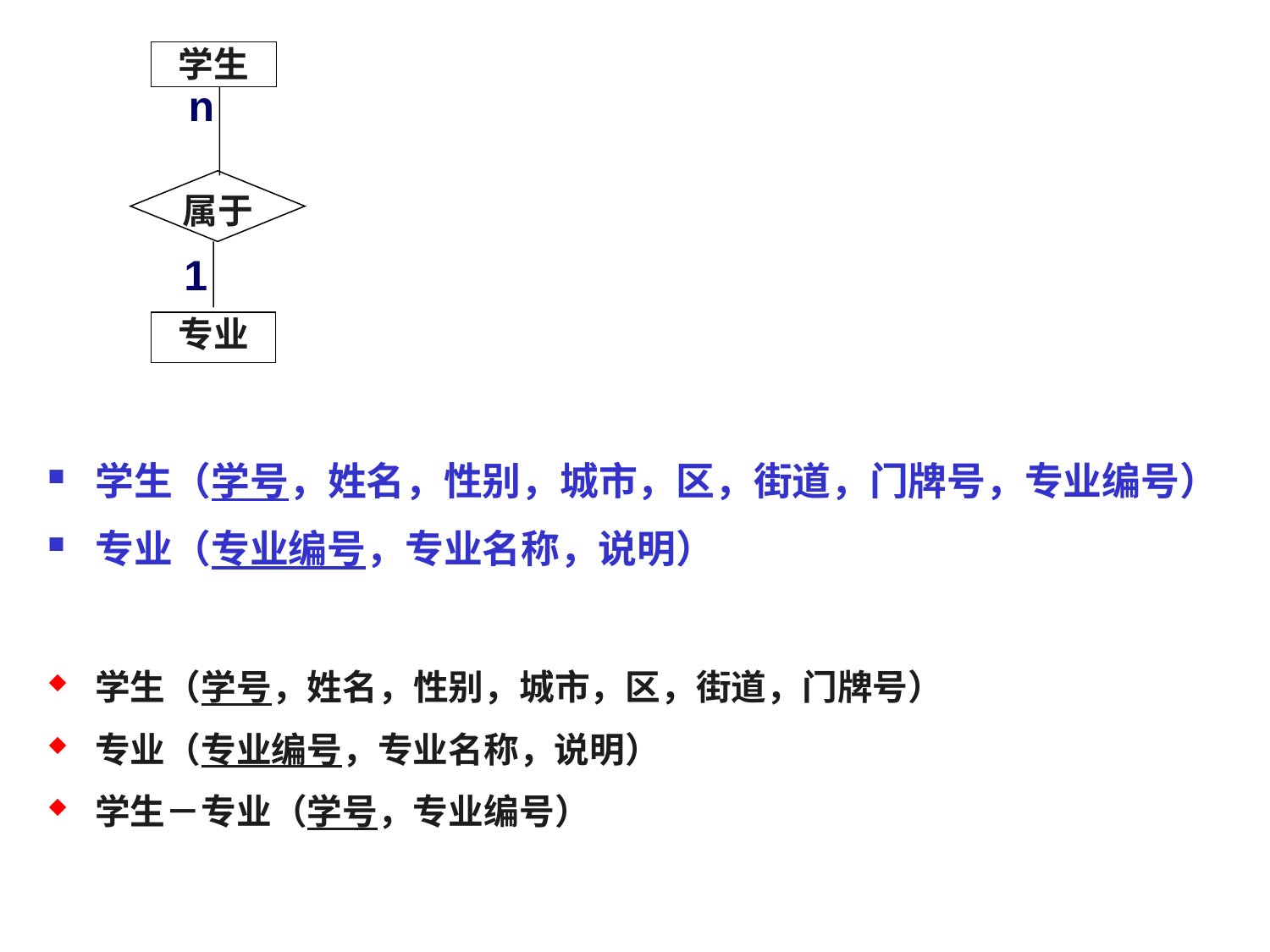

学生
n

属于

1
专业
学生（学号，姓名，性别，城市，区，街道，门牌号，专业编号）
专业（专业编号，专业名称，说明）

学生（学号，姓名，性别，城市，区，街道，门牌号）
专业（专业编号，专业名称，说明）
学生－专业（学号，专业编号）